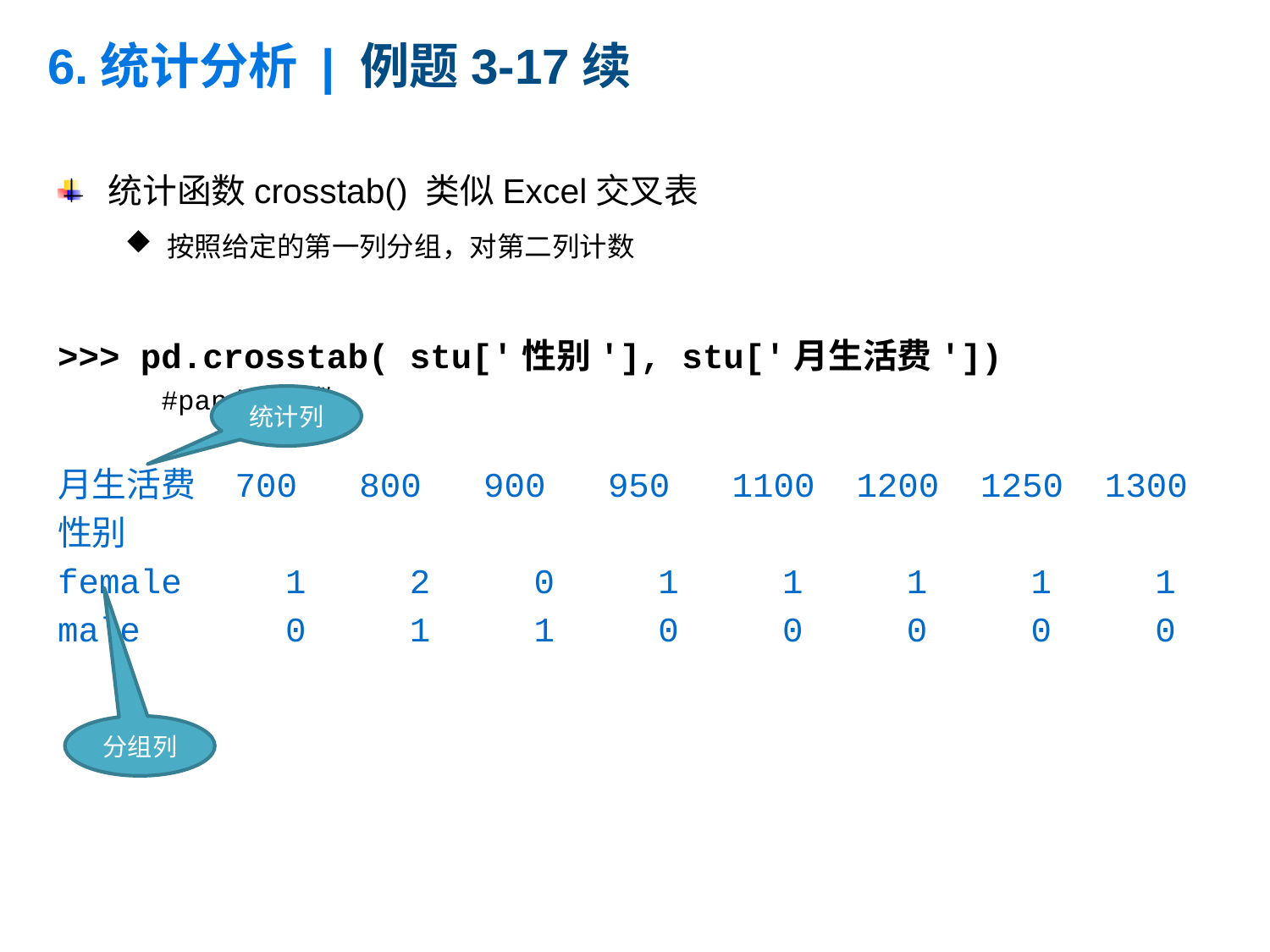

# 6.统计分析 | 例题3-17续
统计函数crosstab() 类似Excel交叉表
按照给定的第一列分组，对第二列计数

>>> pd.crosstab( stu['性别'], stu['月生活费'])                 #pandas函数

月生活费    700   800   900   950   1100  1200  1250  1300
性别
female     1     2     0     1     1     1     1     1
male       0     1     1     0     0     0     0     0

统计列
分组列